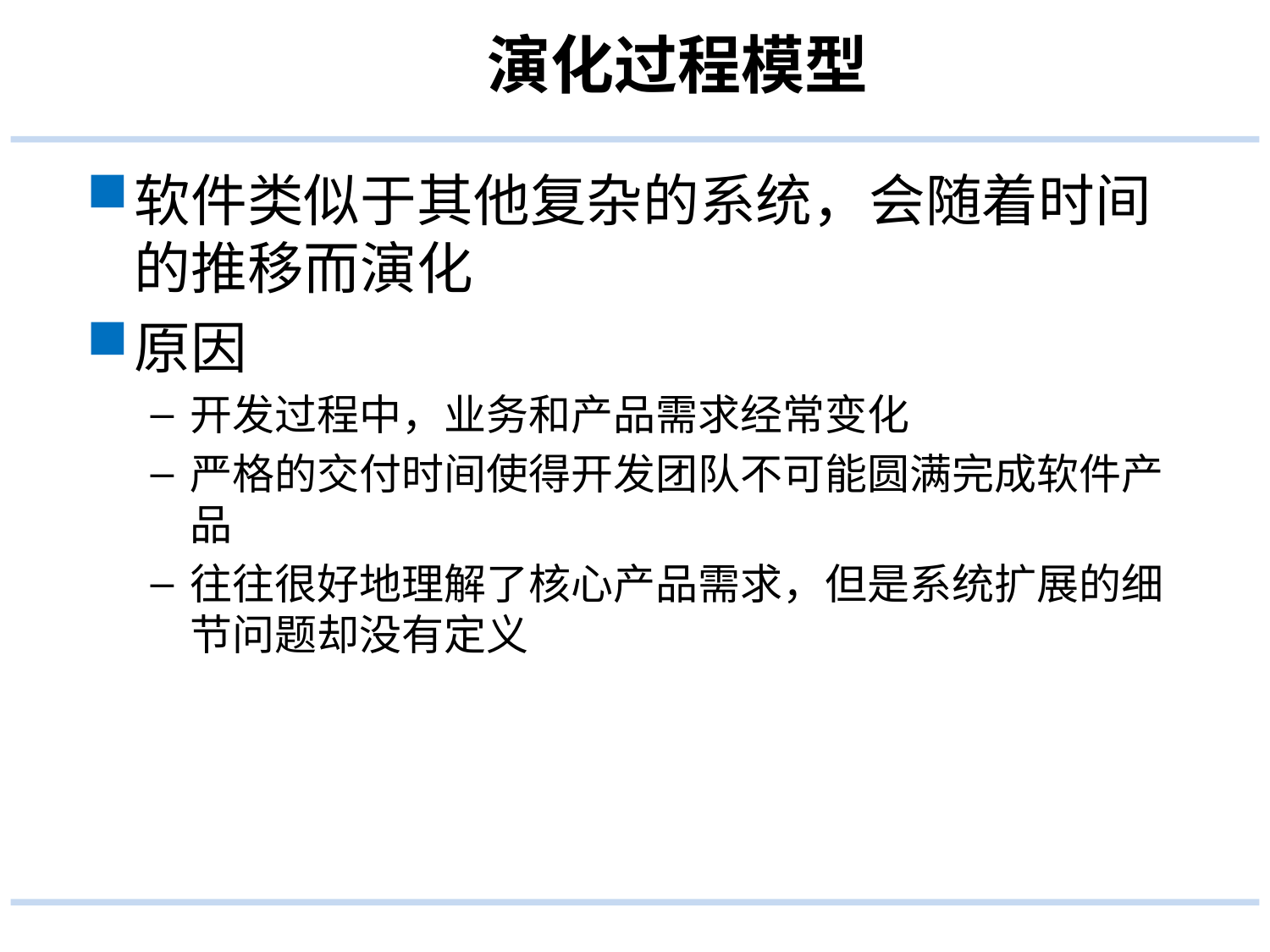

# 演化过程模型
软件类似于其他复杂的系统，会随着时间的推移而演化
原因
开发过程中，业务和产品需求经常变化
严格的交付时间使得开发团队不可能圆满完成软件产品
往往很好地理解了核心产品需求，但是系统扩展的细节问题却没有定义
33